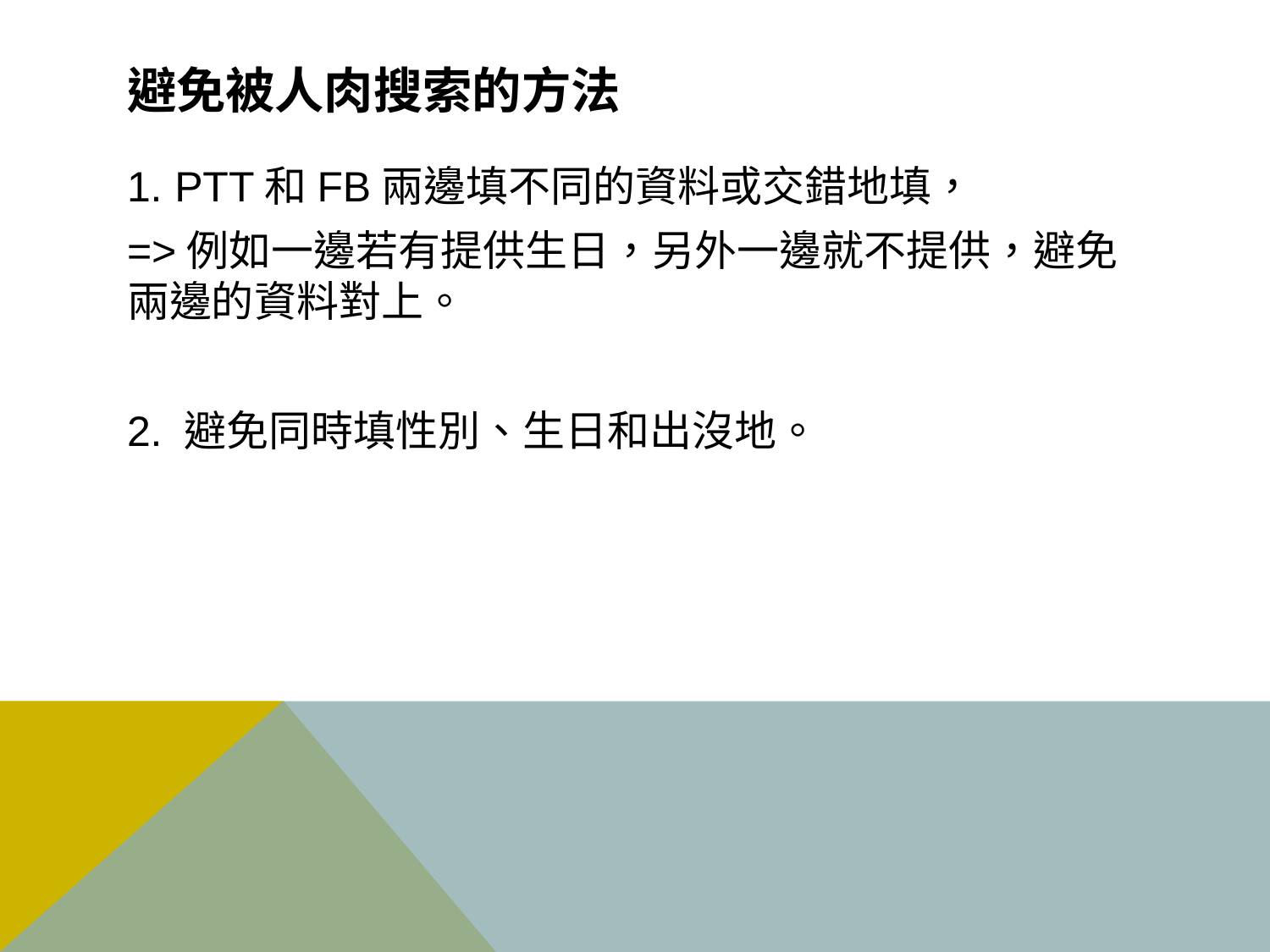

# 避免被人肉搜索的方法
PTT和FB兩邊填不同的資料或交錯地填，
=>例如一邊若有提供生日，另外一邊就不提供，避免兩邊的資料對上。

2. 避免同時填性別、生日和出沒地。